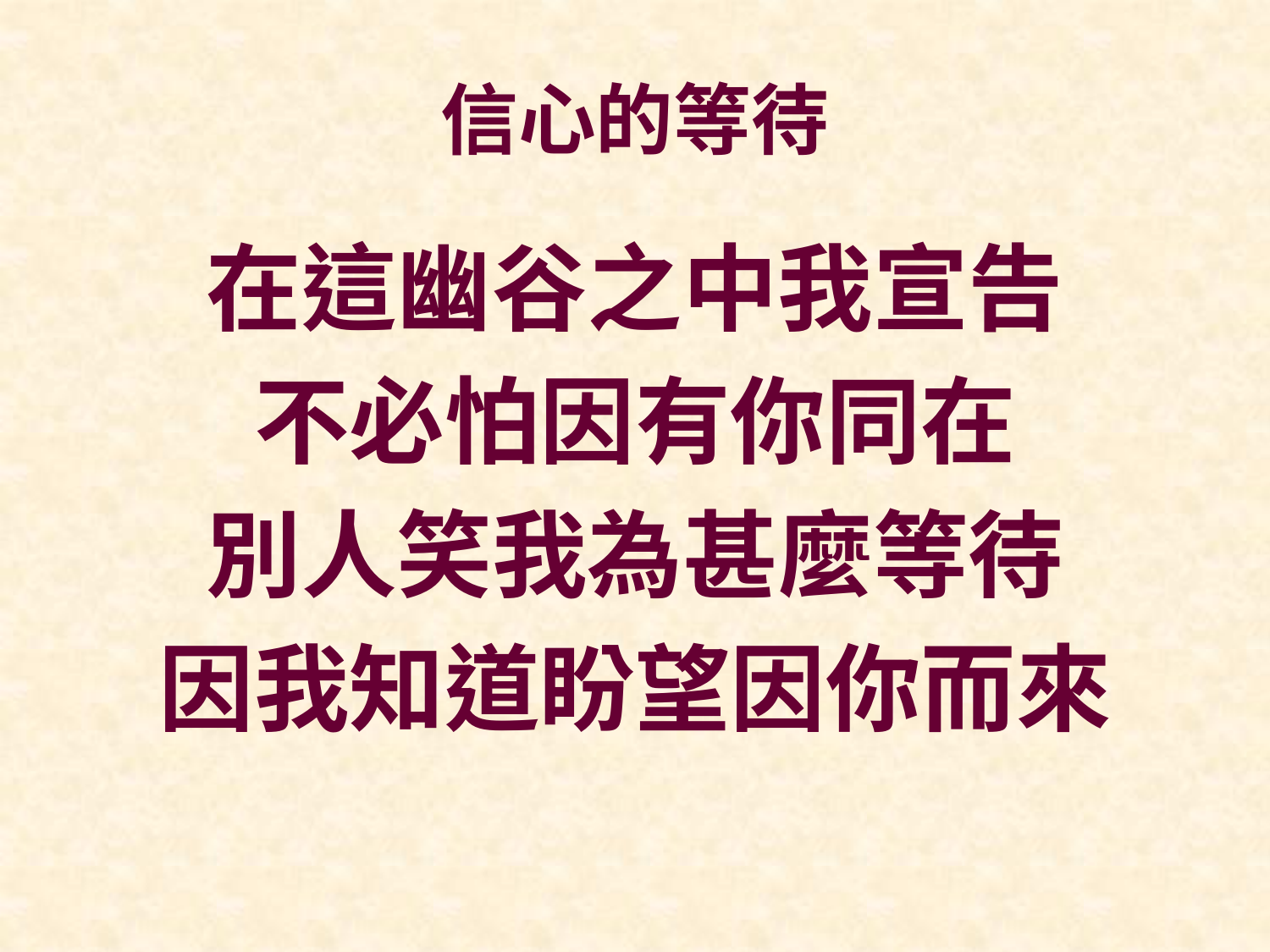

# 信心的等待
在這幽谷之中我宣告
不必怕因有你同在
別人笑我為甚麼等待
因我知道盼望因你而來